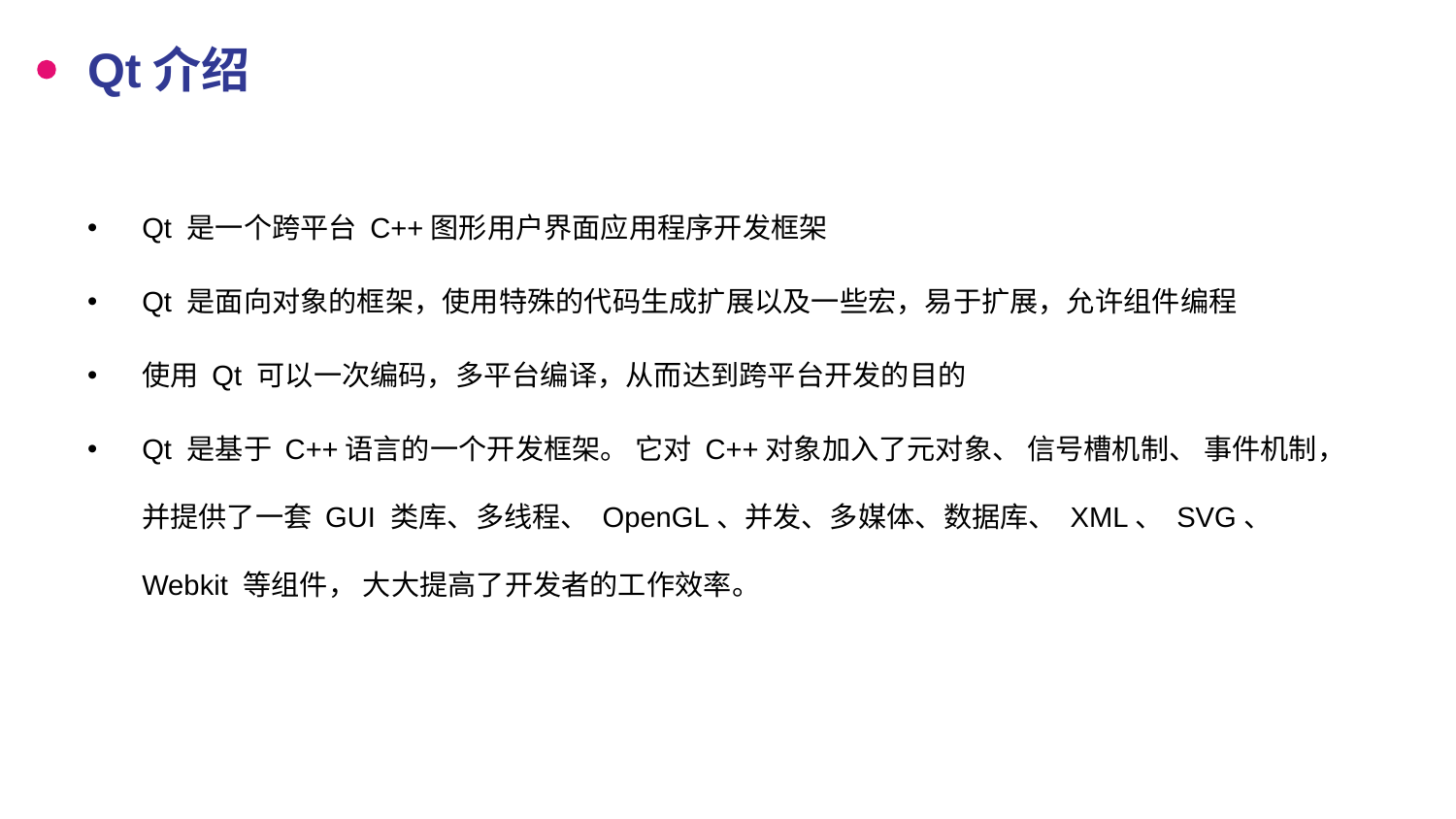

# Qt介绍
Qt 是一个跨平台 C++图形用户界面应用程序开发框架
Qt 是面向对象的框架，使用特殊的代码生成扩展以及一些宏，易于扩展，允许组件编程
使用 Qt 可以一次编码，多平台编译，从而达到跨平台开发的目的
Qt 是基于 C++语言的一个开发框架。 它对 C++对象加入了元对象、 信号槽机制、 事件机制，并提供了一套 GUI 类库、多线程、 OpenGL、并发、多媒体、数据库、 XML、 SVG、 Webkit 等组件， 大大提高了开发者的工作效率。